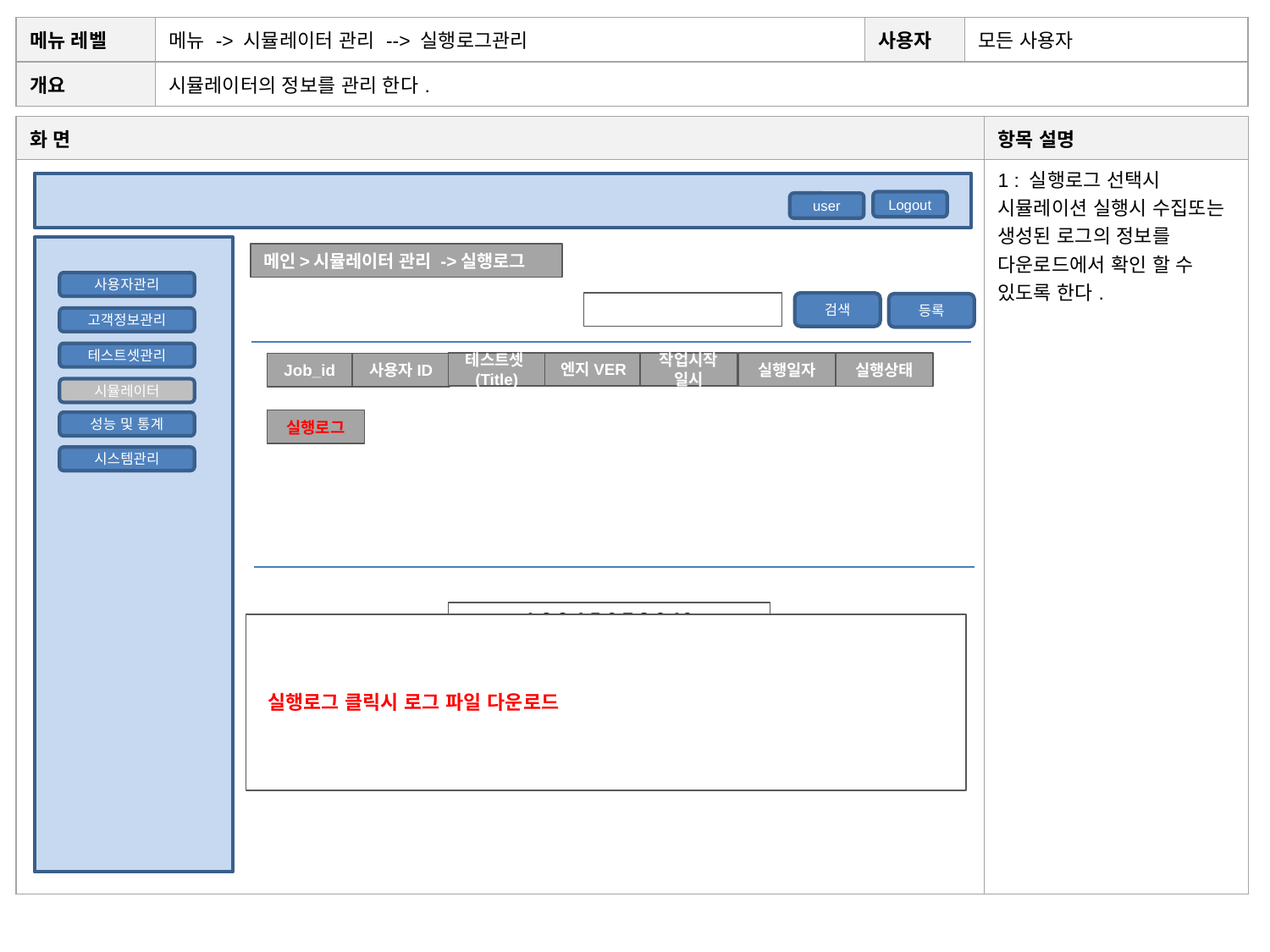

| 메뉴 레벨 | 메뉴 -> 시뮬레이터 관리 --> 실행로그관리 | 사용자 | 모든 사용자 |
| --- | --- | --- | --- |
| 개요 | 시뮬레이터의 정보를 관리 한다. |  |  |
| 화 면 | 항목 설명 |
| --- | --- |
|  | 1 : 실행로그 선택시 시뮬레이션 실행시 수집또는 생성된 로그의 정보를 다운로드에서 확인 할 수 있도록 한다. |

Logout
user

메인>시뮬레이터 관리 ->실행로그
사용자관리
검색
검색
등록
고객정보관리
테스트셋관리
작업시작일시
테스트셋(Title)
엔지VER
실행일자
실행상태
사용자ID
Job_id
시뮬레이터
실행로그
성능 및 통계
시스템관리
<< 1,2,3,4,5,6,7,8,9,10 >>
 실행로그 클릭시 로그 파일 다운로드